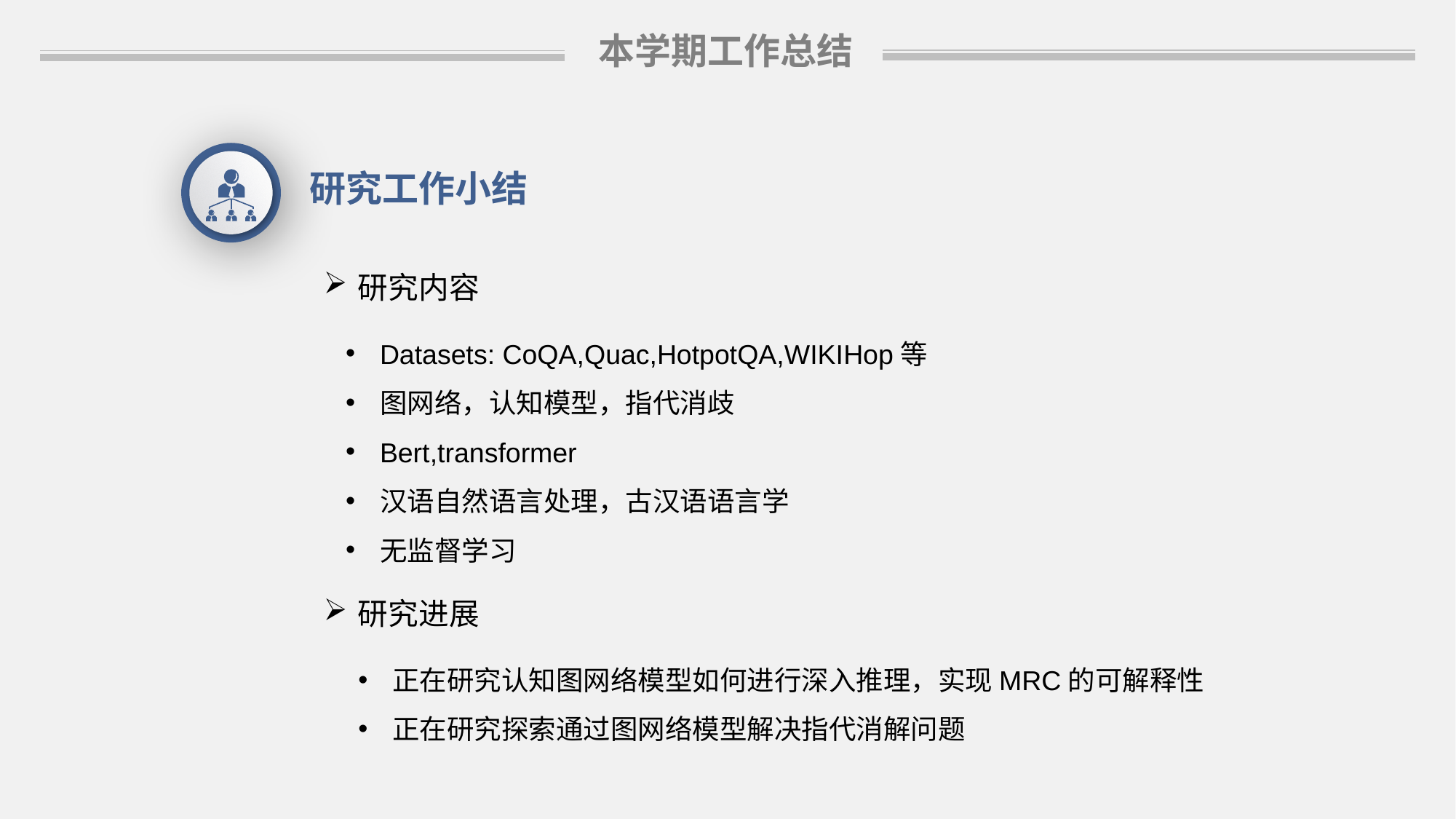

本学期工作总结

研究工作小结
研究内容
Datasets: CoQA,Quac,HotpotQA,WIKIHop等
图网络，认知模型，指代消歧
Bert,transformer
汉语自然语言处理，古汉语语言学
无监督学习
研究进展
正在研究认知图网络模型如何进行深入推理，实现MRC的可解释性
正在研究探索通过图网络模型解决指代消解问题